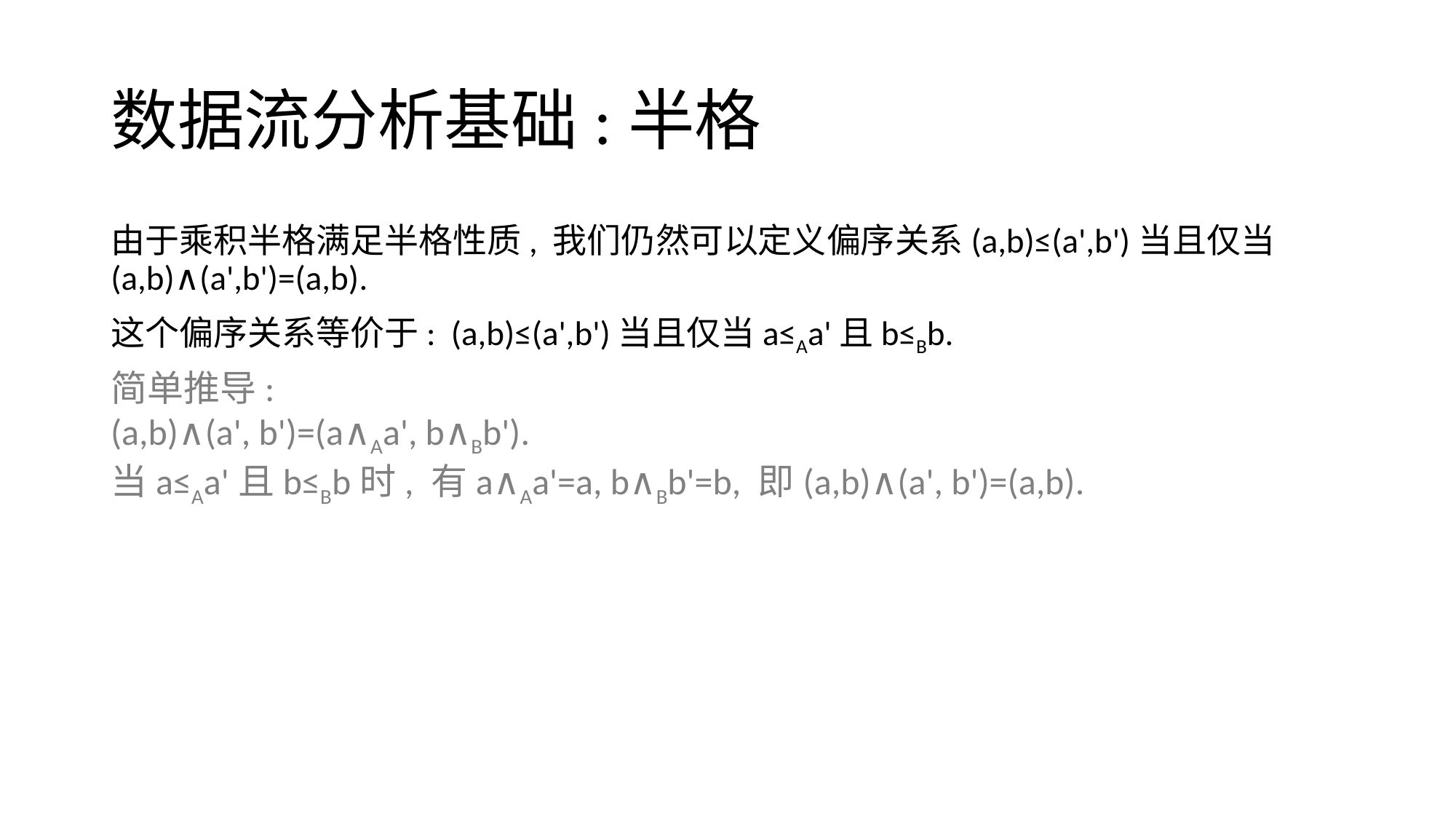

# 数据流分析基础:半格
由于乘积半格满足半格性质, 我们仍然可以定义偏序关系(a,b)≤(a',b')当且仅当(a,b)∧(a',b')=(a,b).
这个偏序关系等价于:  (a,b)≤(a',b')当且仅当a≤Aa'且b≤Bb.
简单推导:
(a,b)∧(a', b')=(a∧Aa', b∧Bb').
当a≤Aa'且b≤Bb时, 有a∧Aa'=a, b∧Bb'=b, 即(a,b)∧(a', b')=(a,b).